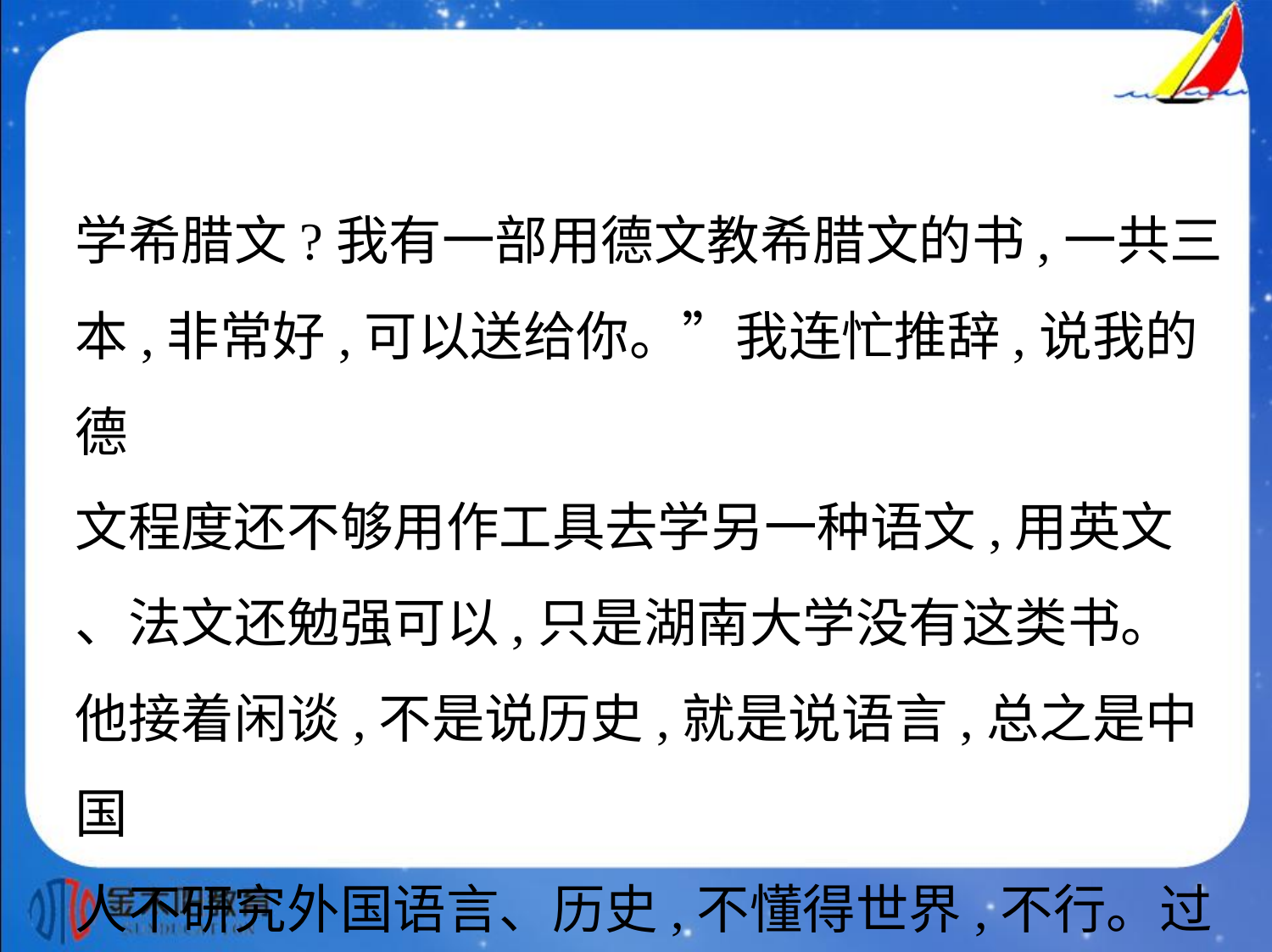

学希腊文?我有一部用德文教希腊文的书,一共三
本,非常好,可以送给你。”我连忙推辞,说我的德
文程度还不够用作工具去学另一种语文,用英文
、法文还勉强可以,只是湖南大学没有这类书。
他接着闲谈,不是说历史,就是说语言,总之是中国
人不研究外国语言、历史,不懂得世界,不行。过
些时,他又说要送我学希腊文的德文书,极力鼓吹